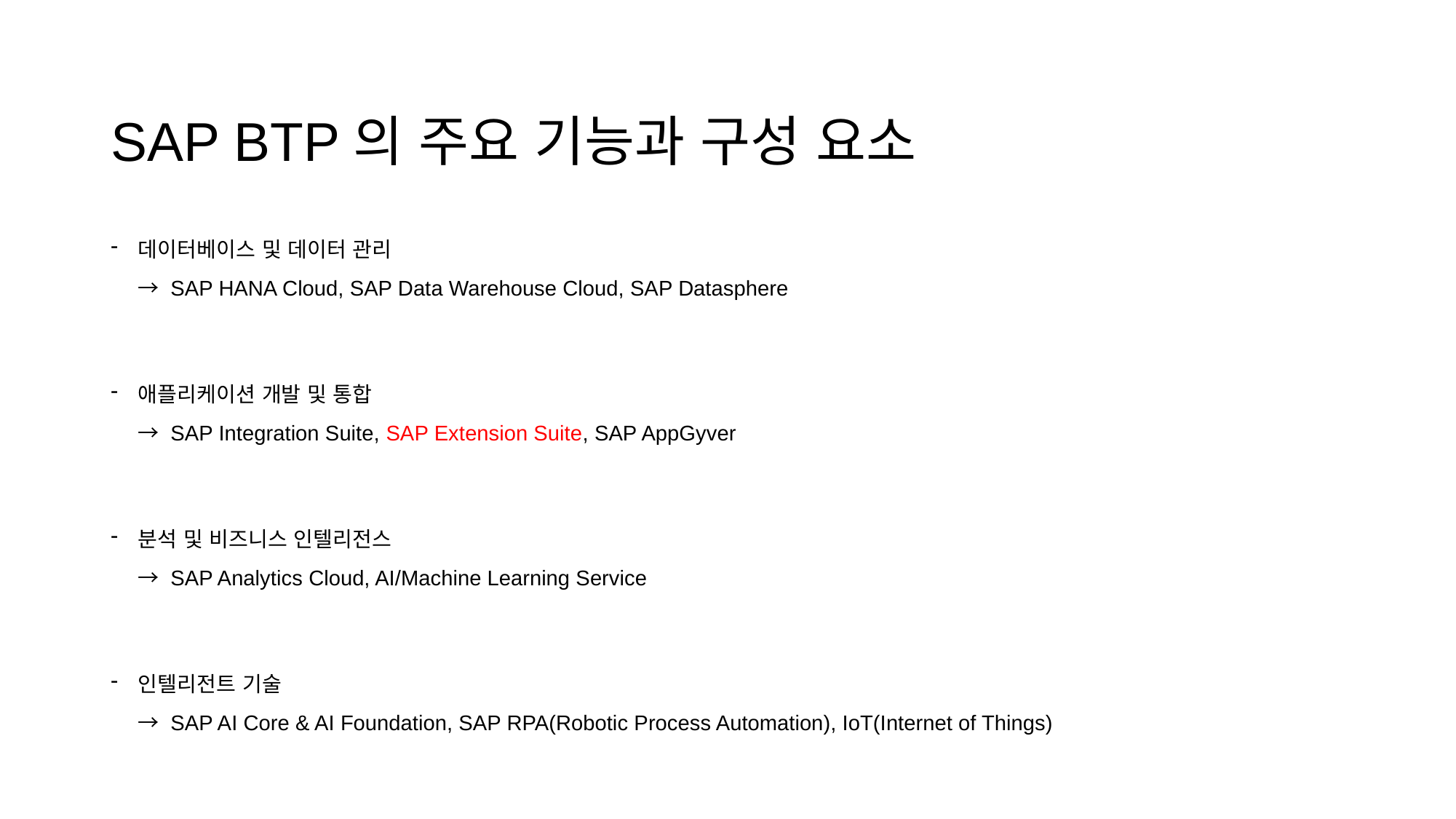

# SAP BTP의 주요 기능과 구성 요소
데이터베이스 및 데이터 관리
→ SAP HANA Cloud, SAP Data Warehouse Cloud, SAP Datasphere

애플리케이션 개발 및 통합
→ SAP Integration Suite, SAP Extension Suite, SAP AppGyver

분석 및 비즈니스 인텔리전스
→ SAP Analytics Cloud, AI/Machine Learning Service

인텔리전트 기술
→ SAP AI Core & AI Foundation, SAP RPA(Robotic Process Automation), IoT(Internet of Things)